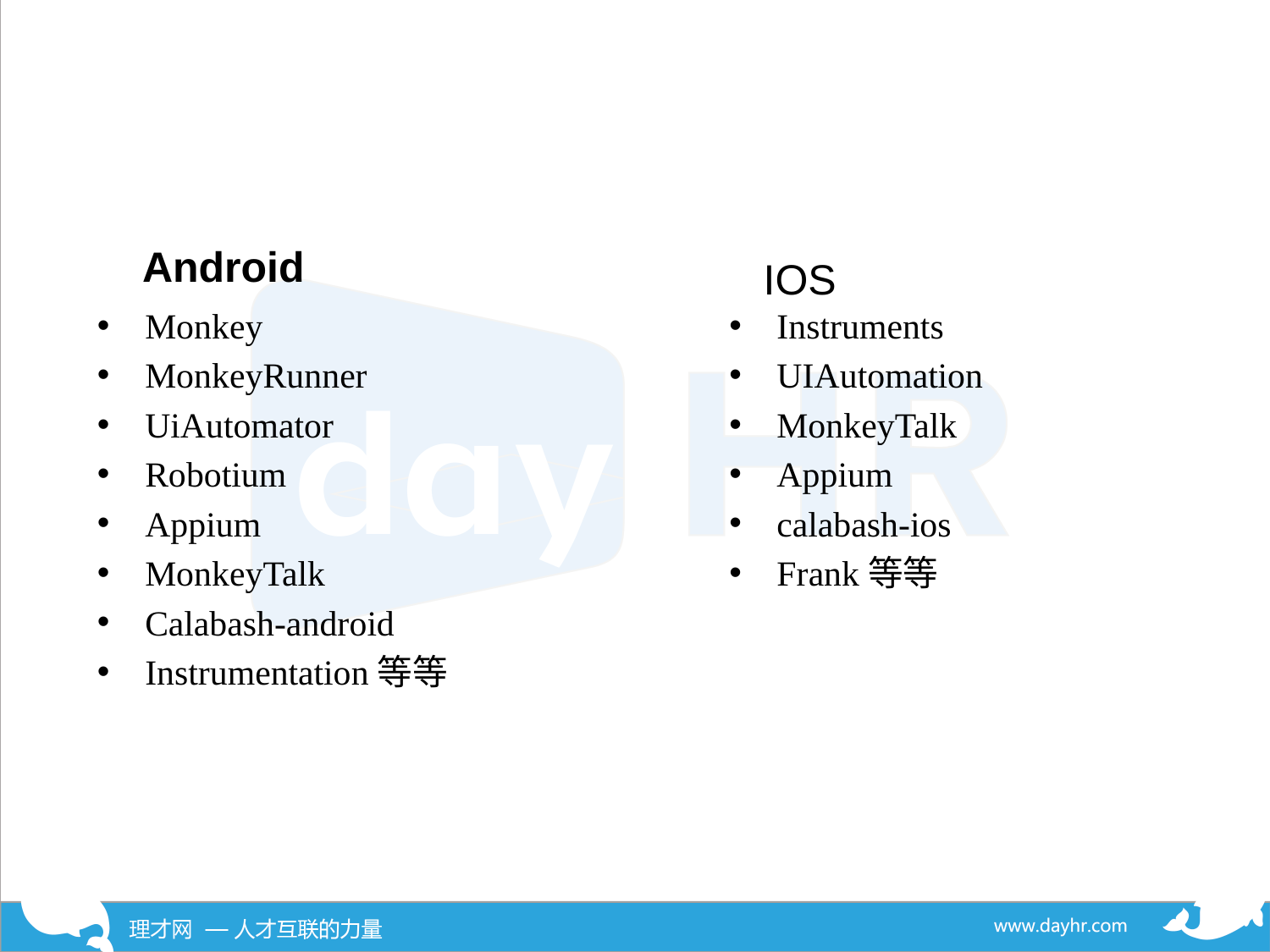

Android
IOS
Instruments
UIAutomation
MonkeyTalk
Appium
calabash-ios
Frank等等
Monkey
MonkeyRunner
UiAutomator
Robotium
Appium
MonkeyTalk
Calabash-android
Instrumentation等等